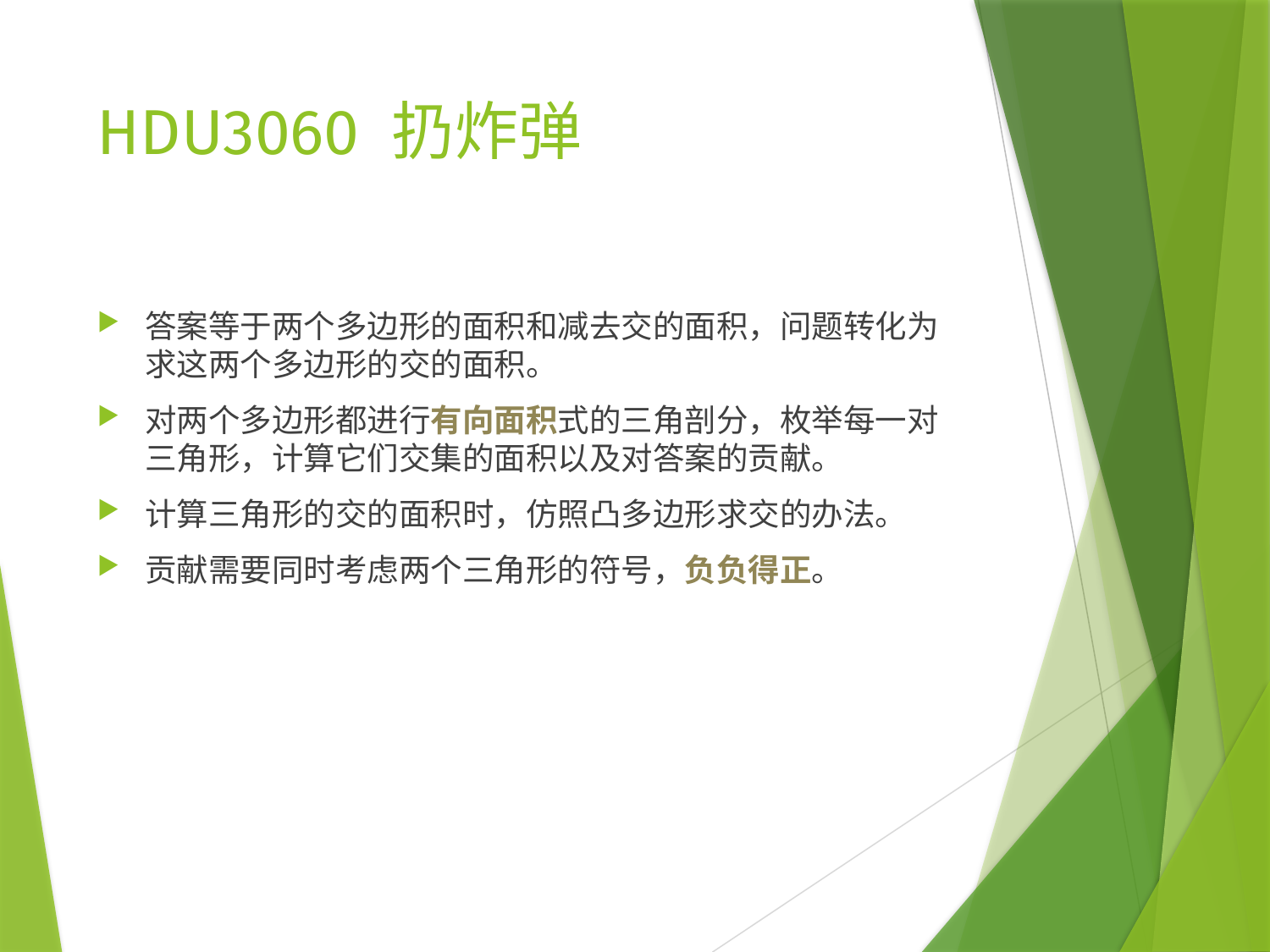

# HDU3060 扔炸弹
答案等于两个多边形的面积和减去交的面积，问题转化为求这两个多边形的交的面积。
对两个多边形都进行有向面积式的三角剖分，枚举每一对三角形，计算它们交集的面积以及对答案的贡献。
计算三角形的交的面积时，仿照凸多边形求交的办法。
贡献需要同时考虑两个三角形的符号，负负得正。